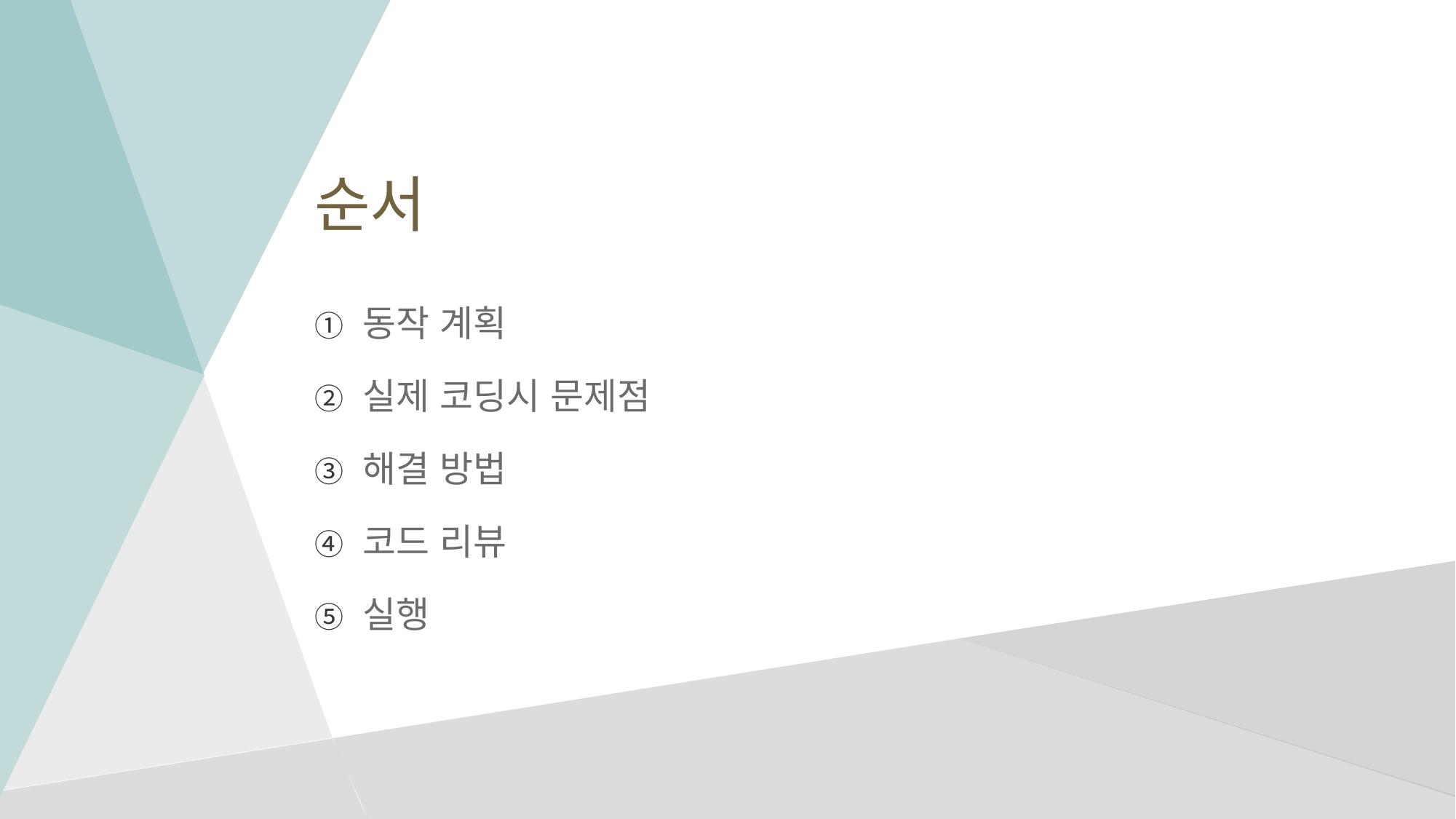

# 순서
동작 계획
실제 코딩시 문제점
해결 방법
코드 리뷰
실행